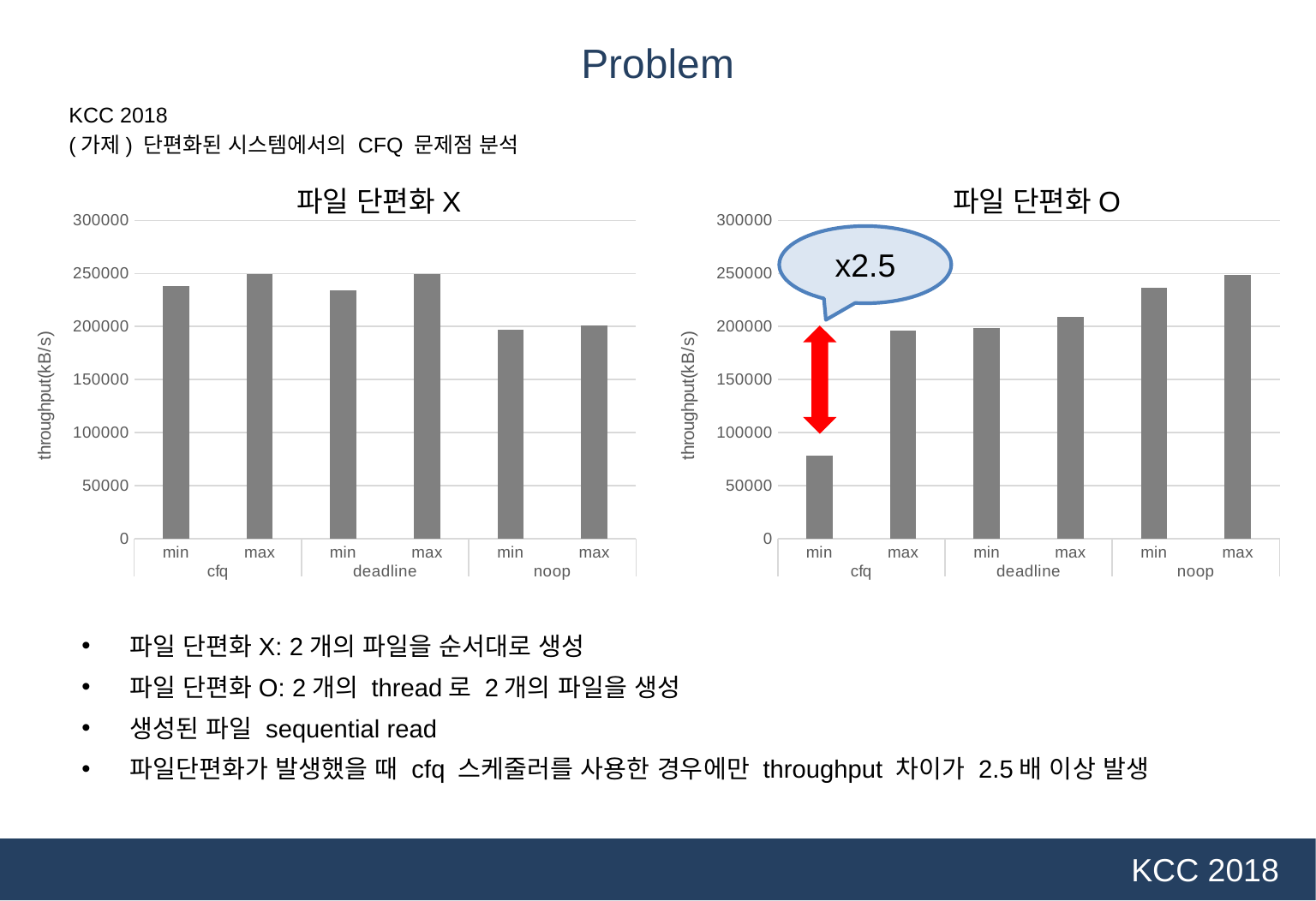

Problem

2
KCC 2018
(가제) 단편화된 시스템에서의 CFQ 문제점 분석
파일 단편화X
파일 단편화O

### Chart

| Category | throughput |
|---|---|
| min | 238491.83399999997 |
| max | 249541.93399999998 |
| min | 234016.83599999998 |
| max | 249304.106 |
| min | 196800.84 |
| max | 201252.83399999997 |

### Chart

| Category | throughput |
|---|---|
| min | 77926.916 |
| max | 195732.832 |
| min | 198763.038 |
| max | 209073.782 |
| min | 236833.802 |
| max | 248780.71399999998 |
x2.5

파일 단편화X: 2개의 파일을 순서대로 생성
파일 단편화O: 2개의 thread로 2개의 파일을 생성
생성된 파일 sequential read
파일단편화가 발생했을 때 cfq 스케줄러를 사용한 경우에만 throughput 차이가 2.5배 이상 발생

KCC 2018